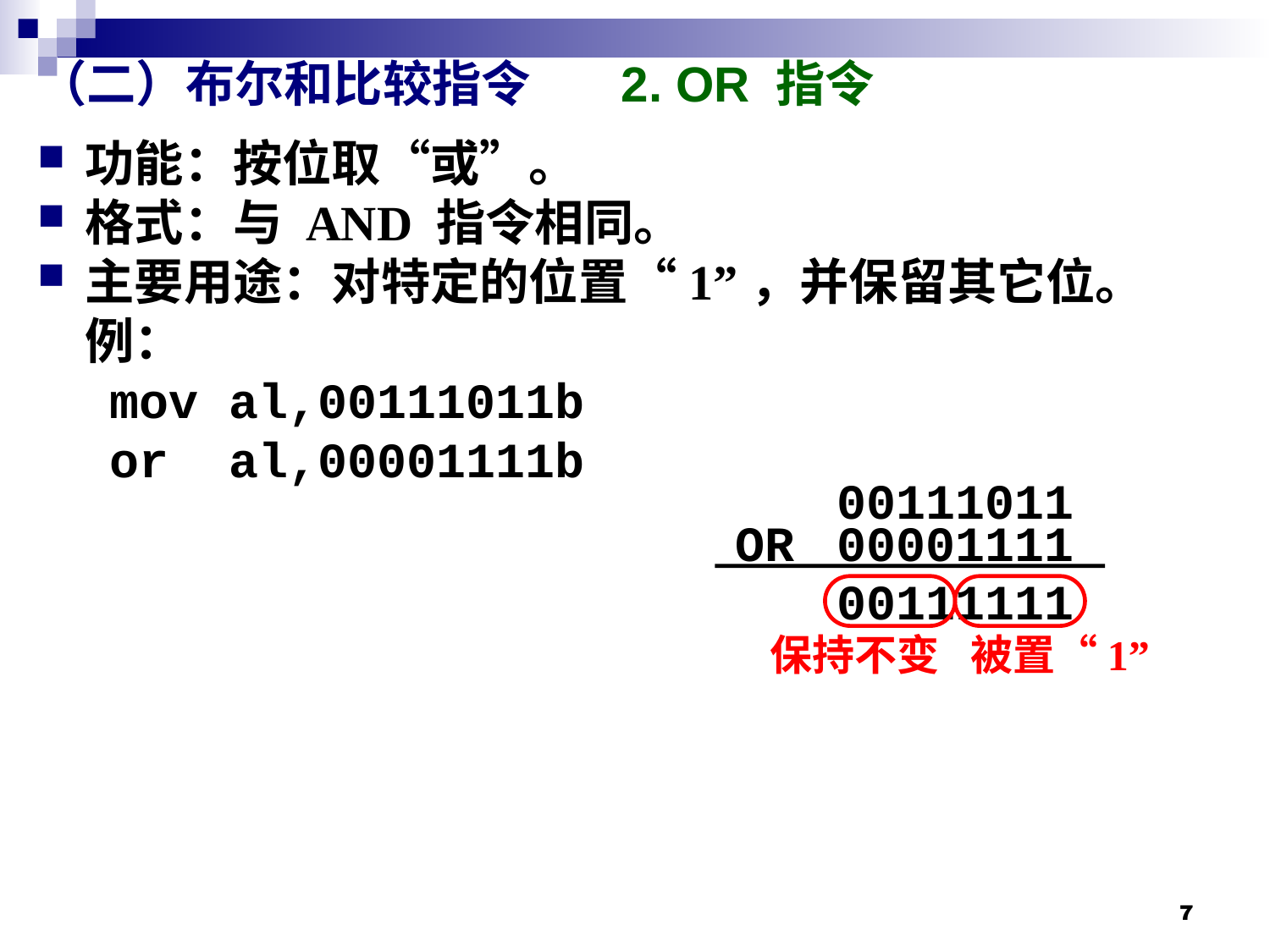

# （二）布尔和比较指令       2. OR 指令
功能：按位取“或”。
格式：与 AND 指令相同。
主要用途：对特定的位置“1”，并保留其它位。
例：
mov al,00111011b
or  al,00001111b
00111011
OR
00001111
00111111

保持不变
被置“1”
7